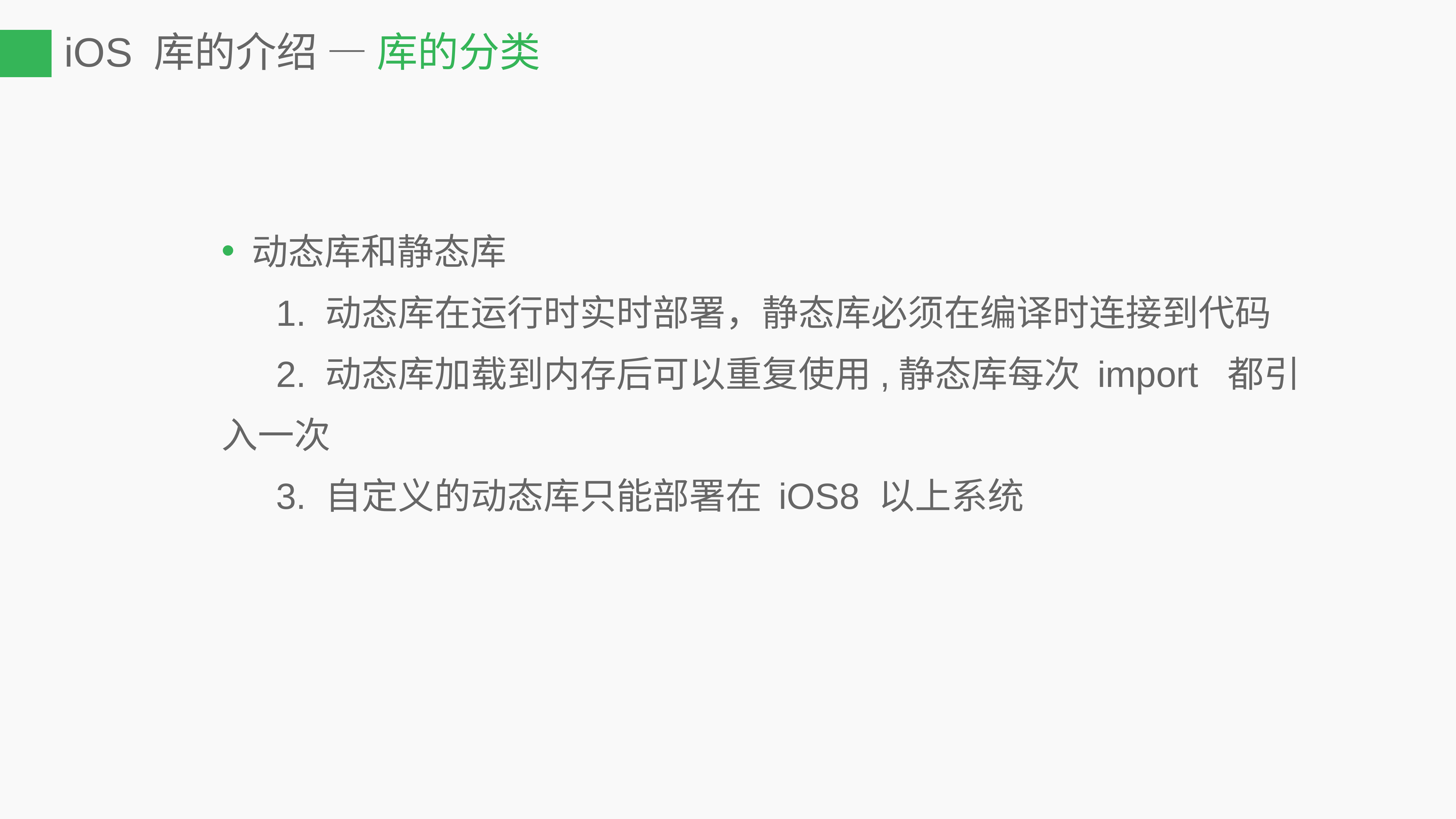

# iOS 库的介绍 — 库的分类
动态库和静态库
	1. 动态库在运行时实时部署，静态库必须在编译时连接到代码
	2. 动态库加载到内存后可以重复使用,静态库每次 import  都引入一次
	3. 自定义的动态库只能部署在 iOS8 以上系统